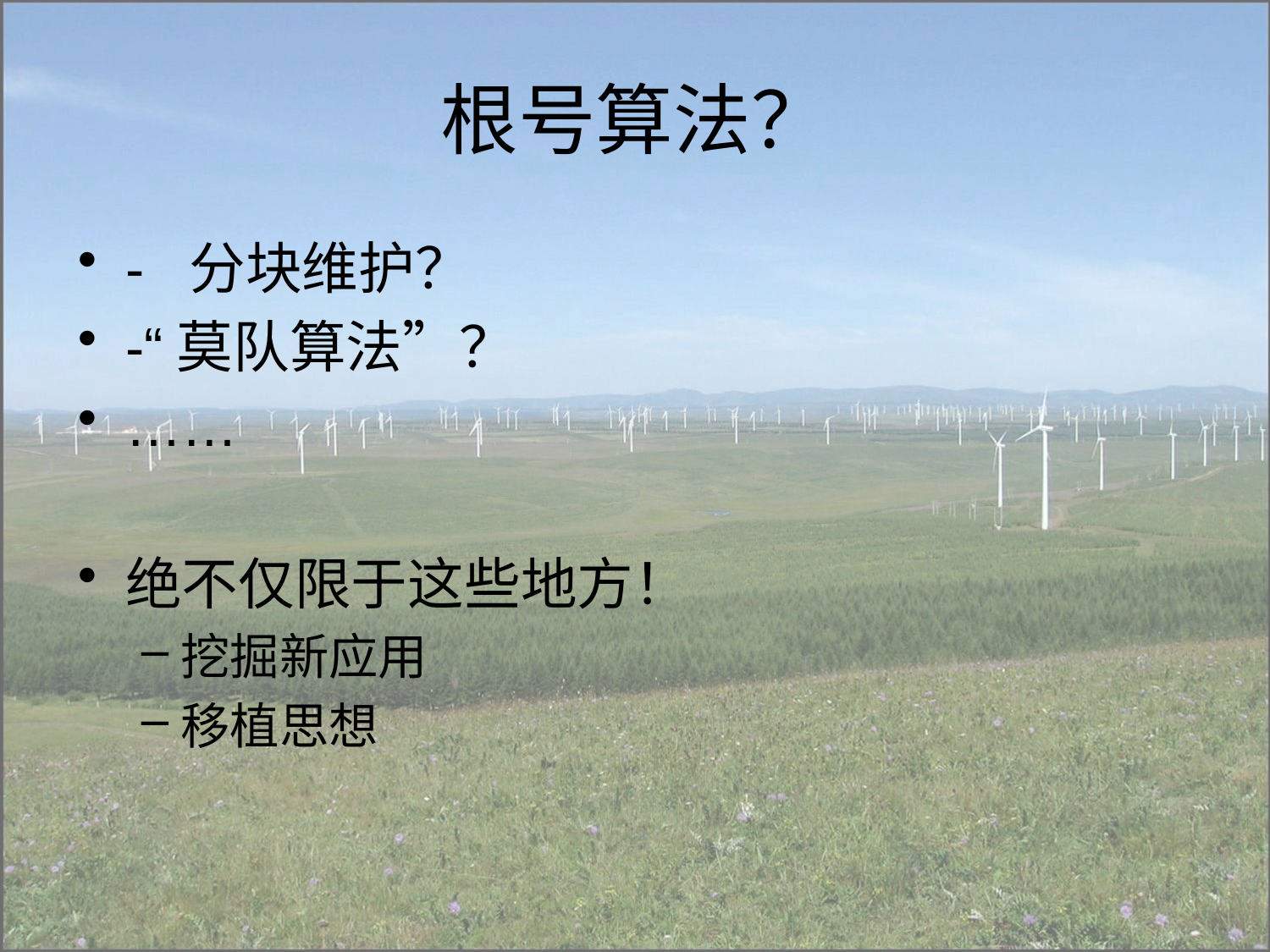

# 根号算法？
-  分块维护？
-“莫队算法”？
……

绝不仅限于这些地方！
挖掘新应用
移植思想